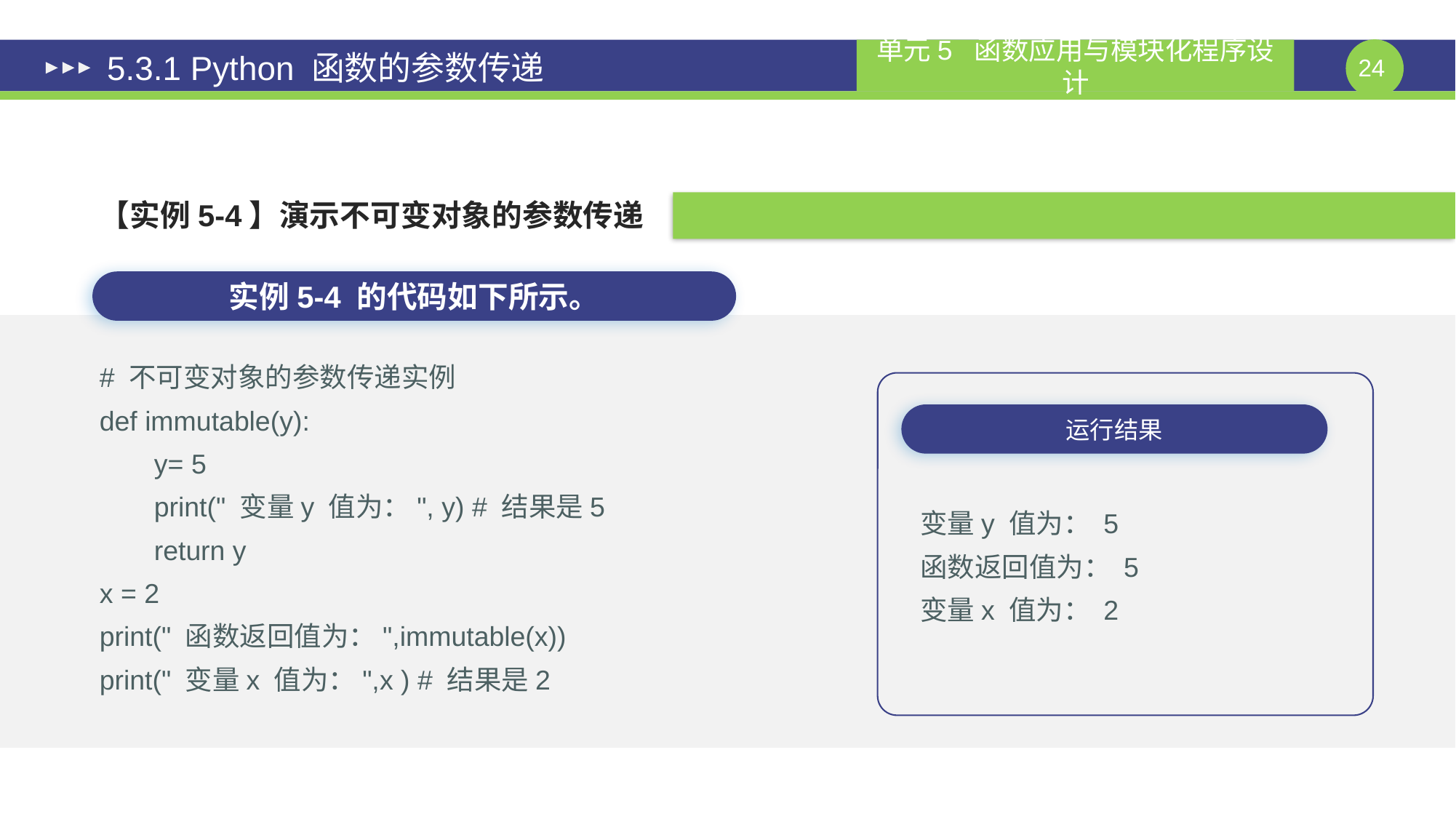

# 5.3.1 Python 函数的参数传递
【实例5-4】演示不可变对象的参数传递

实例5-4 的代码如下所示。

# 不可变对象的参数传递实例
def immutable(y):
	y= 5
	print(" 变量y 值为：", y) # 结果是5
	return y
x = 2
print(" 函数返回值为：",immutable(x))
print(" 变量x 值为：",x ) # 结果是2

运行结果
变量y 值为： 5
函数返回值为： 5
变量x 值为： 2